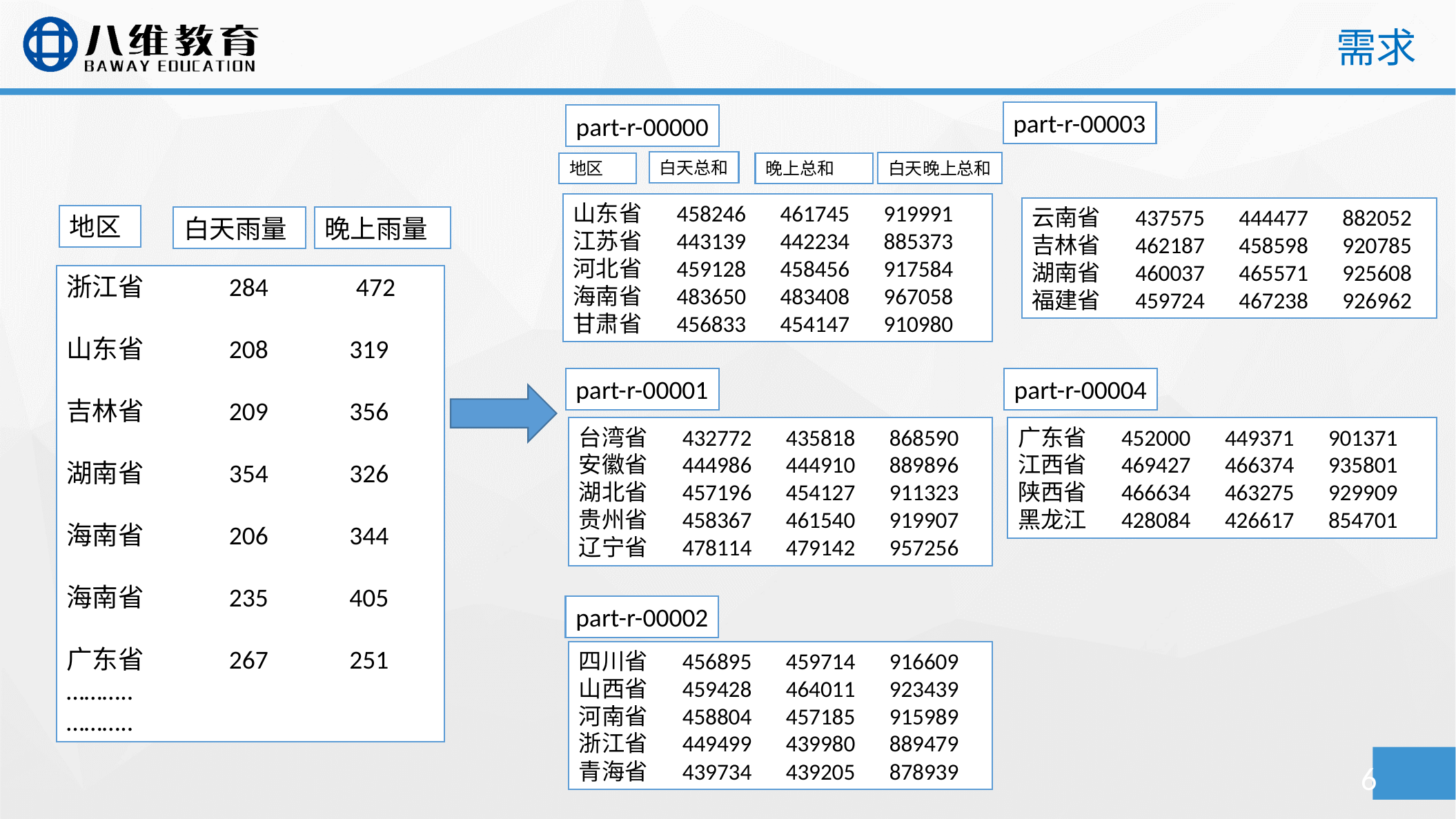

需求
part-r-00003
part-r-00000
白天总和
白天晚上总和
地区
晚上总和
山东省	458246	461745	919991
江苏省	443139	442234	885373
河北省	459128	458456	917584
海南省	483650	483408	967058
甘肃省	456833	454147	910980
云南省	437575	444477	882052
吉林省	462187	458598	920785
湖南省	460037	465571	925608
福建省	459724	467238	926962
地区
白天雨量
晚上雨量
浙江省	         284               472

山东省	         208	             319

吉林省	         209	             356

湖南省	         354	             326

海南省	         206	             344

海南省	         235	             405

广东省	         267	             251
………..
………..
part-r-00001
part-r-00004

台湾省	432772	435818	868590
安徽省	444986	444910	889896
湖北省	457196	454127	911323
贵州省	458367	461540	919907
辽宁省	478114	479142	957256
广东省	452000	449371	901371
江西省	469427	466374	935801
陕西省	466634	463275	929909
黑龙江	428084	426617	854701
part-r-00002
四川省	456895	459714	916609
山西省	459428	464011	923439
河南省	458804	457185	915989
浙江省	449499	439980	889479
青海省	439734	439205	878939